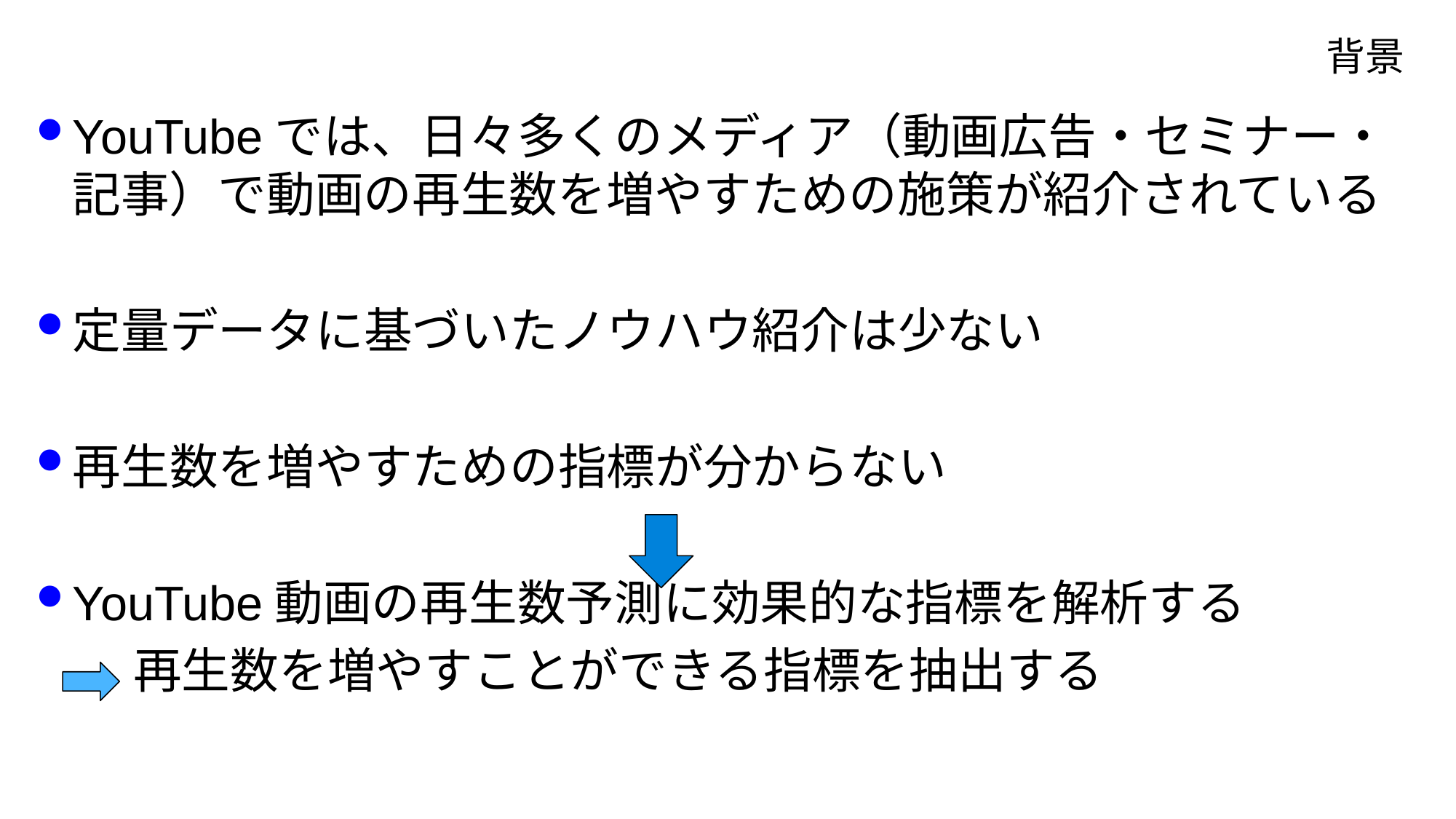

# 背景
YouTubeでは、日々多くのメディア（動画広告・セミナー・記事）で動画の再生数を増やすための施策が紹介されている

定量データに基づいたノウハウ紹介は少ない

再生数を増やすための指標が分からない

YouTube動画の再生数予測に効果的な指標を解析する
　　再生数を増やすことができる指標を抽出する